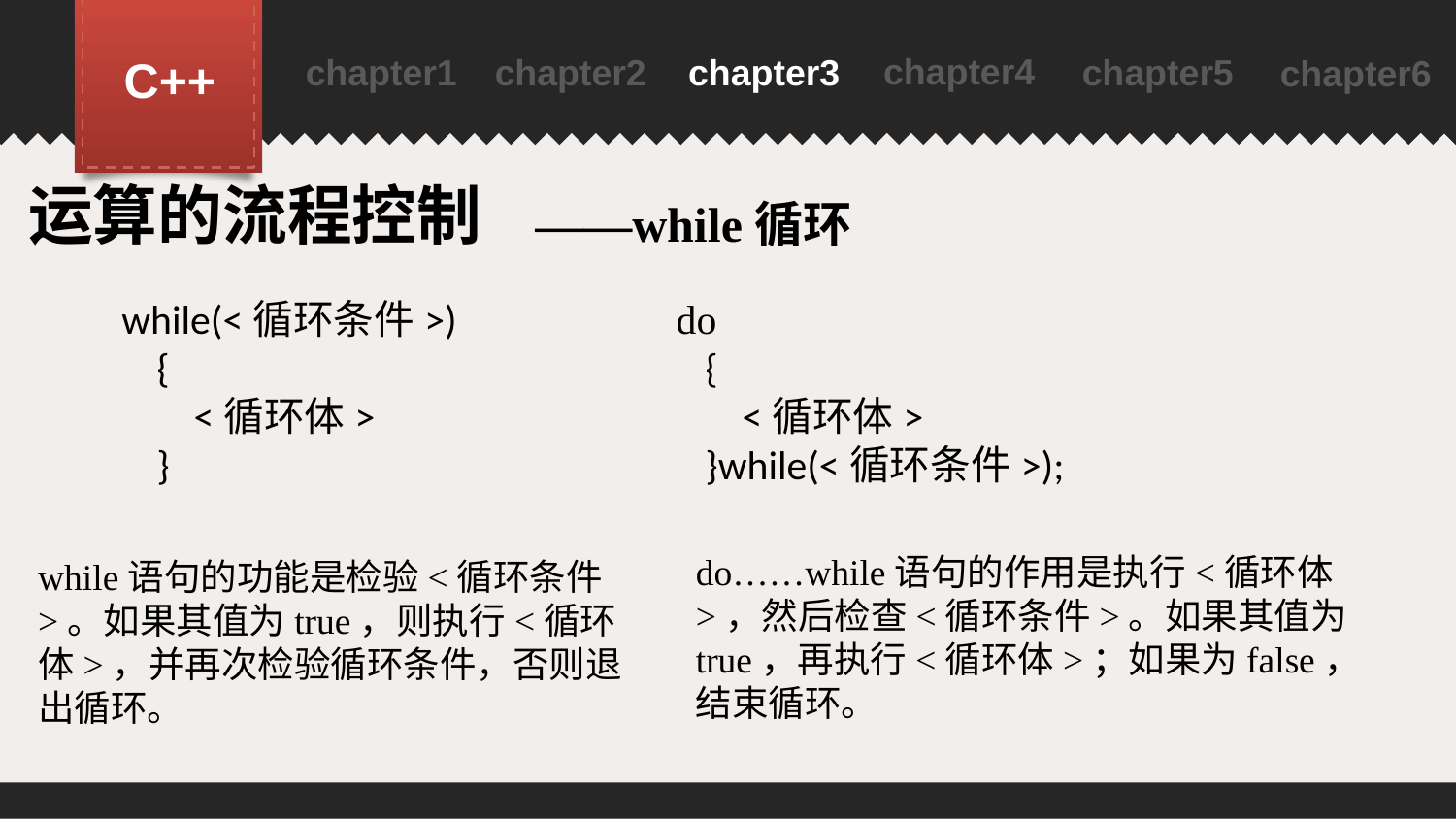

chapter4
C++
chapter1
chapter2
chapter3
chapter5
chapter6
PPT模板下载：www.1ppt.com/moban/     行业PPT模板：www.1ppt.com/hangye/
节日PPT模板：www.1ppt.com/jieri/           PPT素材下载：www.1ppt.com/sucai/
PPT背景图片：www.1ppt.com/beijing/      PPT图表下载：www.1ppt.com/tubiao/
优秀PPT下载：www.1ppt.com/xiazai/        PPT教程： www.1ppt.com/powerpoint/
Word教程： www.1ppt.com/word/              Excel教程：www.1ppt.com/excel/
资料下载：www.1ppt.com/ziliao/                PPT课件下载：www.1ppt.com/kejian/
范文下载：www.1ppt.com/fanwen/             试卷下载：www.1ppt.com/shiti/
教案下载：www.1ppt.com/jiaoan/

运算的流程控制
——while循环
while(<循环条件>)
{
    <循环体>
}
do
{
    <循环体>
}while(<循环条件>);
do……while语句的作用是执行<循环体>，然后检查<循环条件>。如果其值为true，再执行<循环体>；如果为false，结束循环。
while语句的功能是检验<循环条件>。如果其值为true，则执行<循环体>，并再次检验循环条件，否则退出循环。